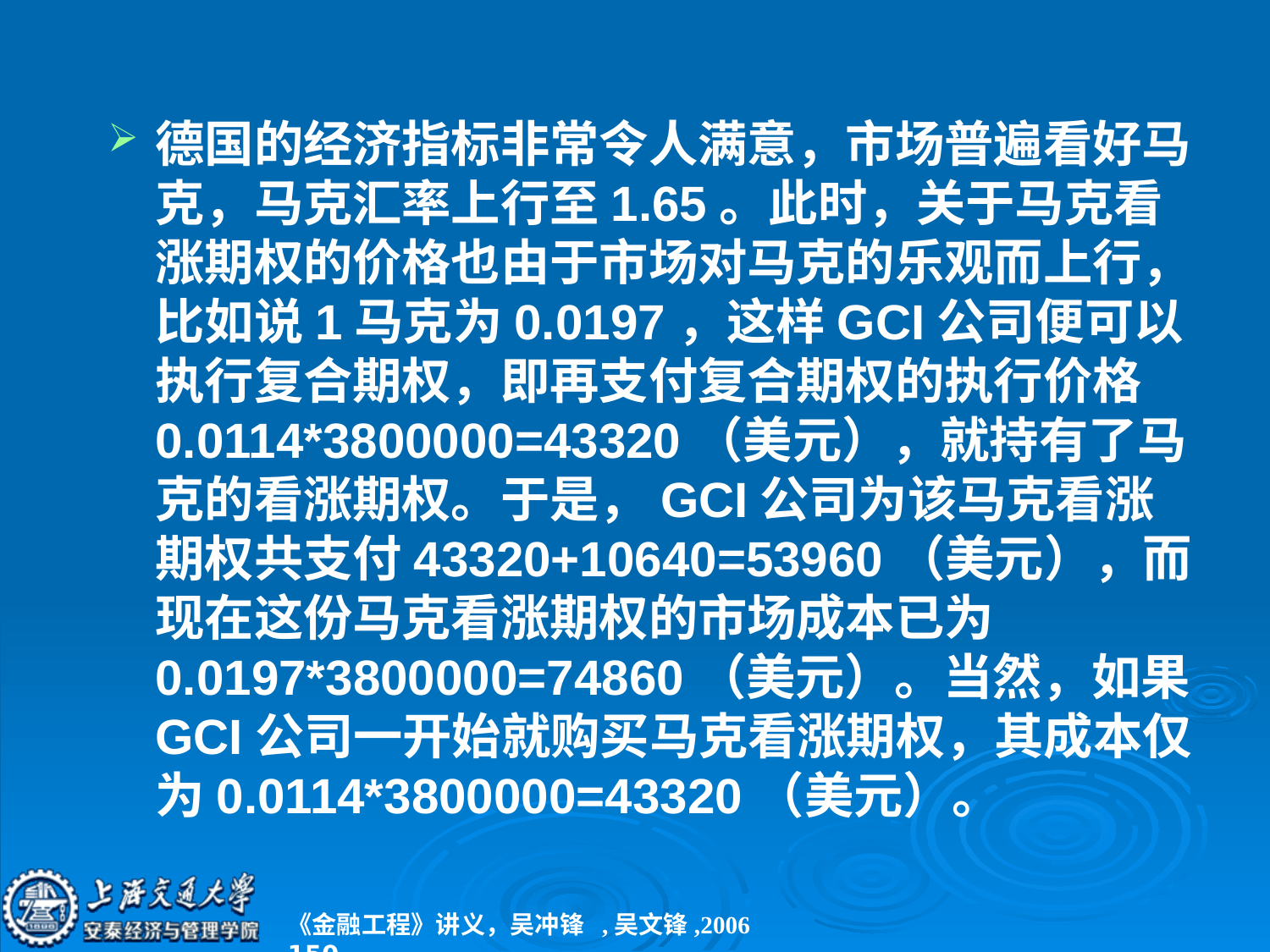

德国的经济指标非常令人满意，市场普遍看好马克，马克汇率上行至1.65。此时，关于马克看涨期权的价格也由于市场对马克的乐观而上行，比如说1马克为0.0197，这样GCI公司便可以执行复合期权，即再支付复合期权的执行价格0.0114*3800000=43320（美元），就持有了马克的看涨期权。于是，GCI公司为该马克看涨期权共支付43320+10640=53960（美元），而现在这份马克看涨期权的市场成本已为0.0197*3800000=74860（美元）。当然，如果GCI公司一开始就购买马克看涨期权，其成本仅为0.0114*3800000=43320（美元）。